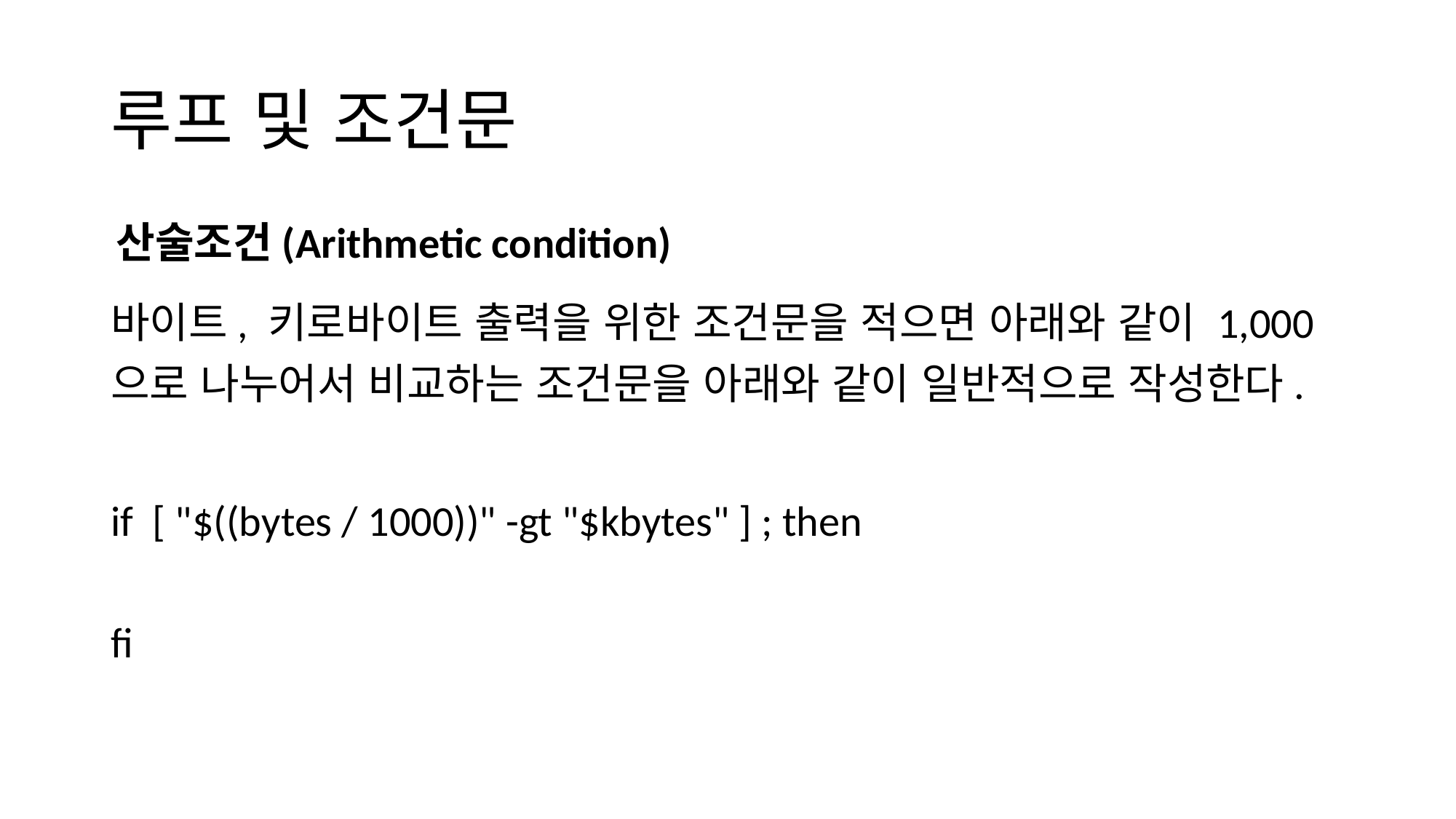

# 루프 및 조건문
산술조건(Arithmetic condition)
바이트, 키로바이트 출력을 위한 조건문을 적으면 아래와 같이 1,000으로 나누어서 비교하는 조건문을 아래와 같이 일반적으로 작성한다.

if  [ "$((bytes / 1000))" -gt "$kbytes" ] ; then

fi